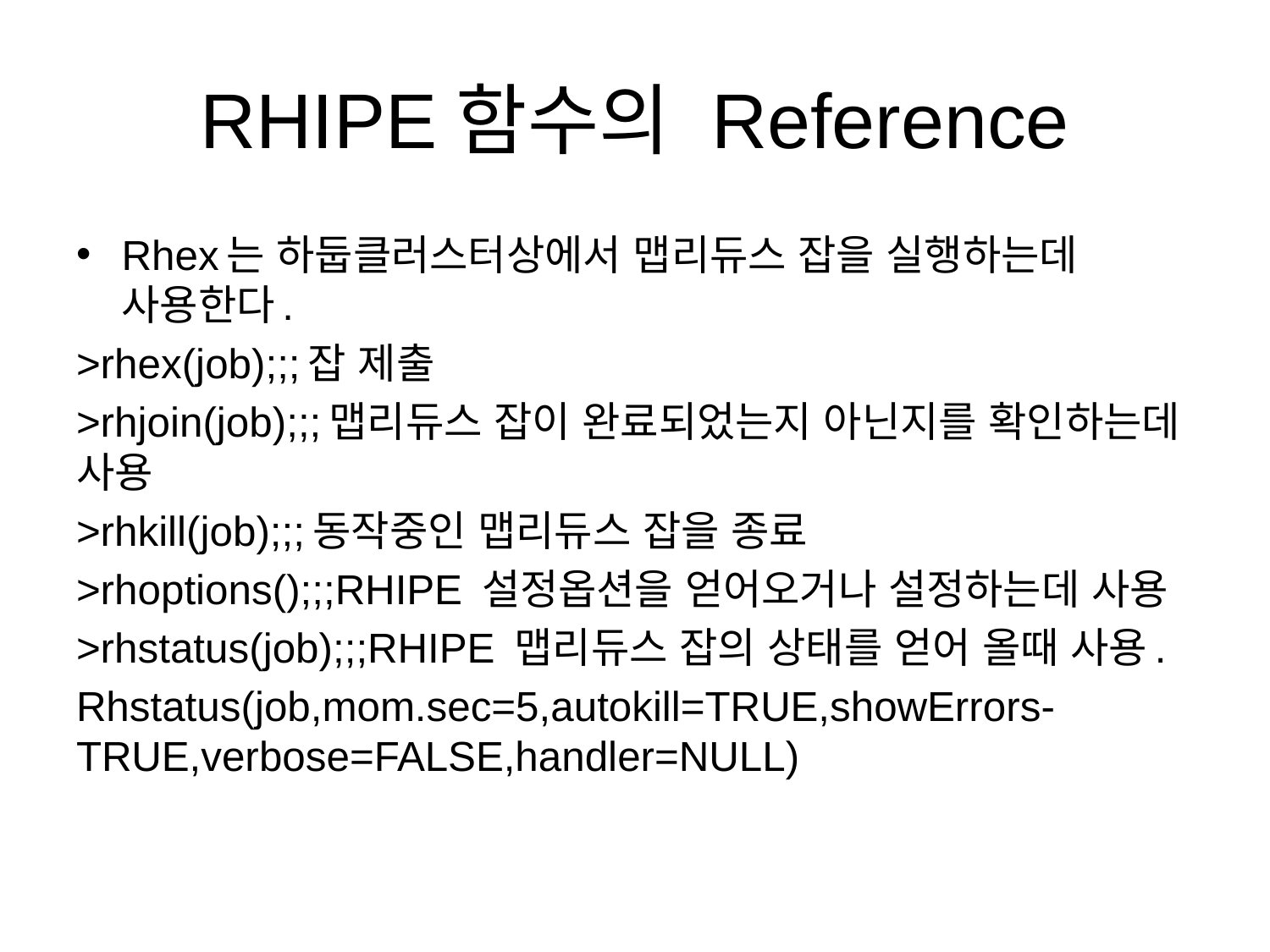

# RHIPE함수의 Reference
Rhex는 하둡클러스터상에서 맵리듀스 잡을 실행하는데 사용한다.
>rhex(job);;;잡 제출
>rhjoin(job);;;맵리듀스 잡이 완료되었는지 아닌지를 확인하는데 사용
>rhkill(job);;;동작중인 맵리듀스 잡을 종료
>rhoptions();;;RHIPE 설정옵션을 얻어오거나 설정하는데 사용
>rhstatus(job);;;RHIPE 맵리듀스 잡의 상태를 얻어 올때 사용.
Rhstatus(job,mom.sec=5,autokill=TRUE,showErrors-TRUE,verbose=FALSE,handler=NULL)